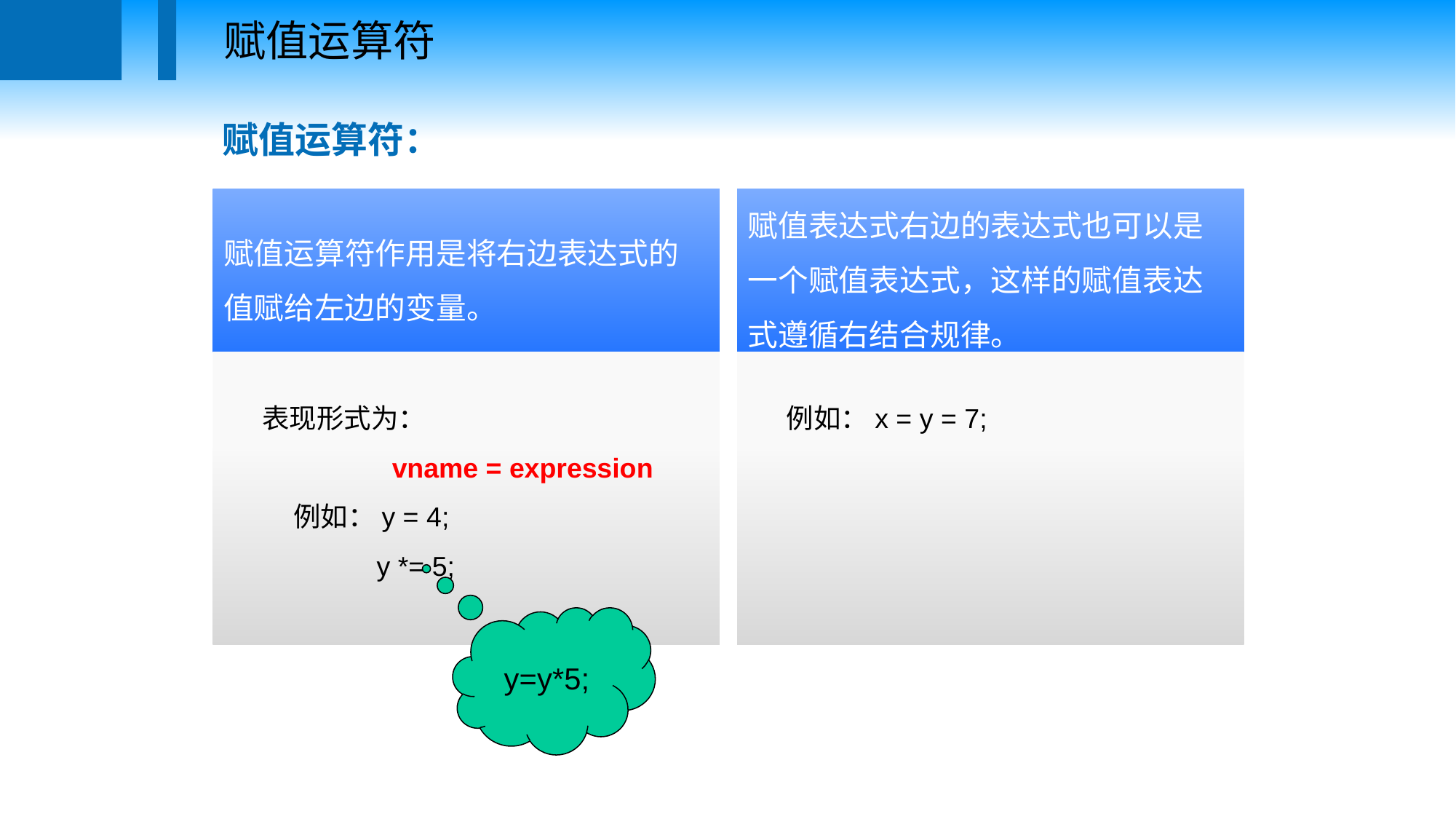

赋值运算符
赋值运算符：
赋值表达式右边的表达式也可以是一个赋值表达式，这样的赋值表达式遵循右结合规律。

例如：x = y = 7;

赋值运算符作用是将右边表达式的值赋给左边的变量。

表现形式为：
                 vname = expression
    例如：y = 4;
               y *= 5;
y=y*5;